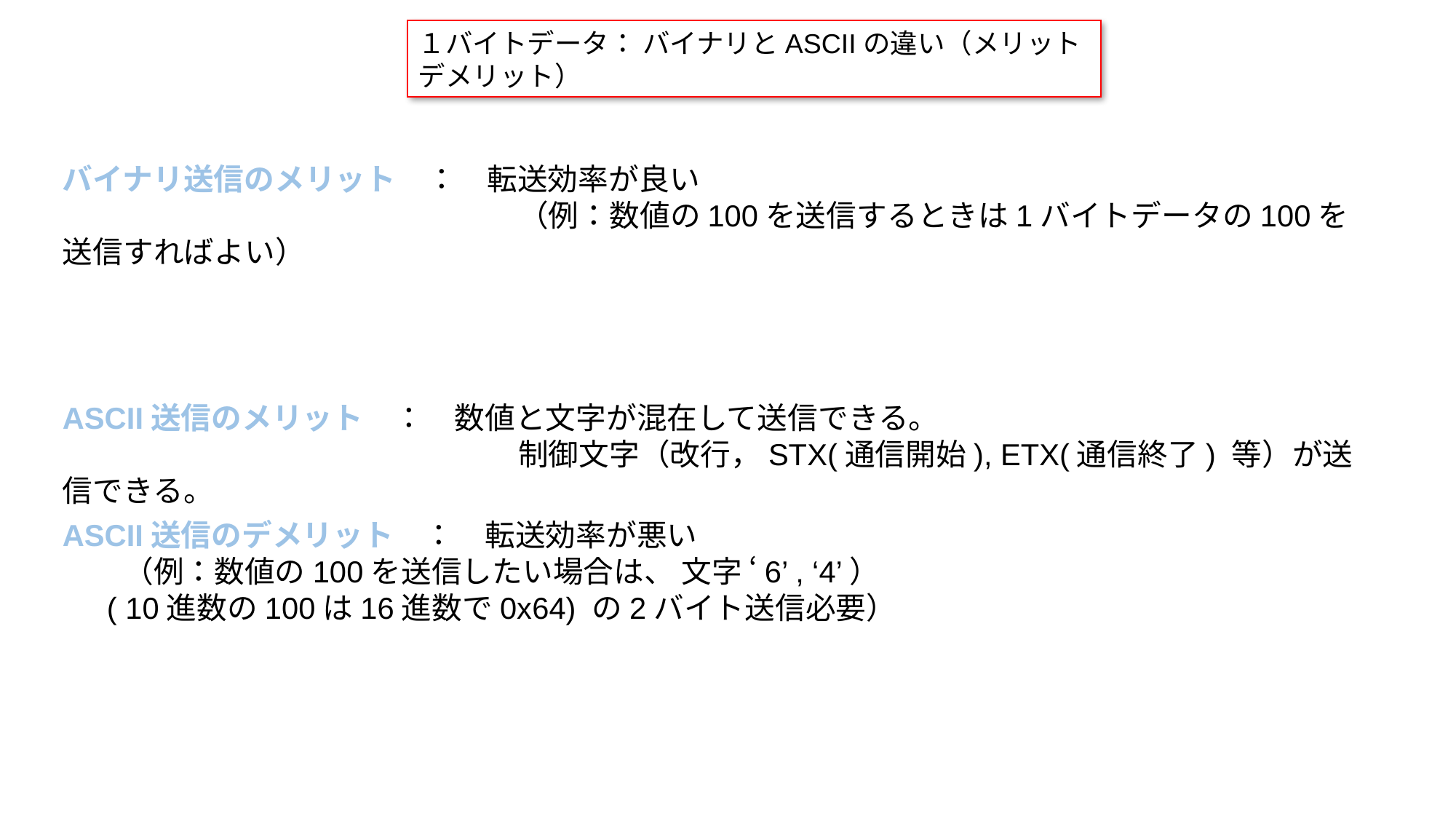

１バイトデータ： バイナリとASCIIの違い（メリットデメリット）
バイナリ送信のメリット　：　転送効率が良い
　　　　　　　　　　　　　　　（例：数値の100を送信するときは1バイトデータの100を送信すればよい）
ASCII送信のメリット　：　数値と文字が混在して送信できる。
　　　　　　　　　　　　　　　制御文字（改行，STX(通信開始), ETX(通信終了) 等）が送信できる。
ASCII送信のデメリット　：　転送効率が悪い
　　（例：数値の100を送信したい場合は、 文字 ‘6’ , ‘4’）
　 ( 10進数の100は16進数で0x64) の2バイト送信必要）